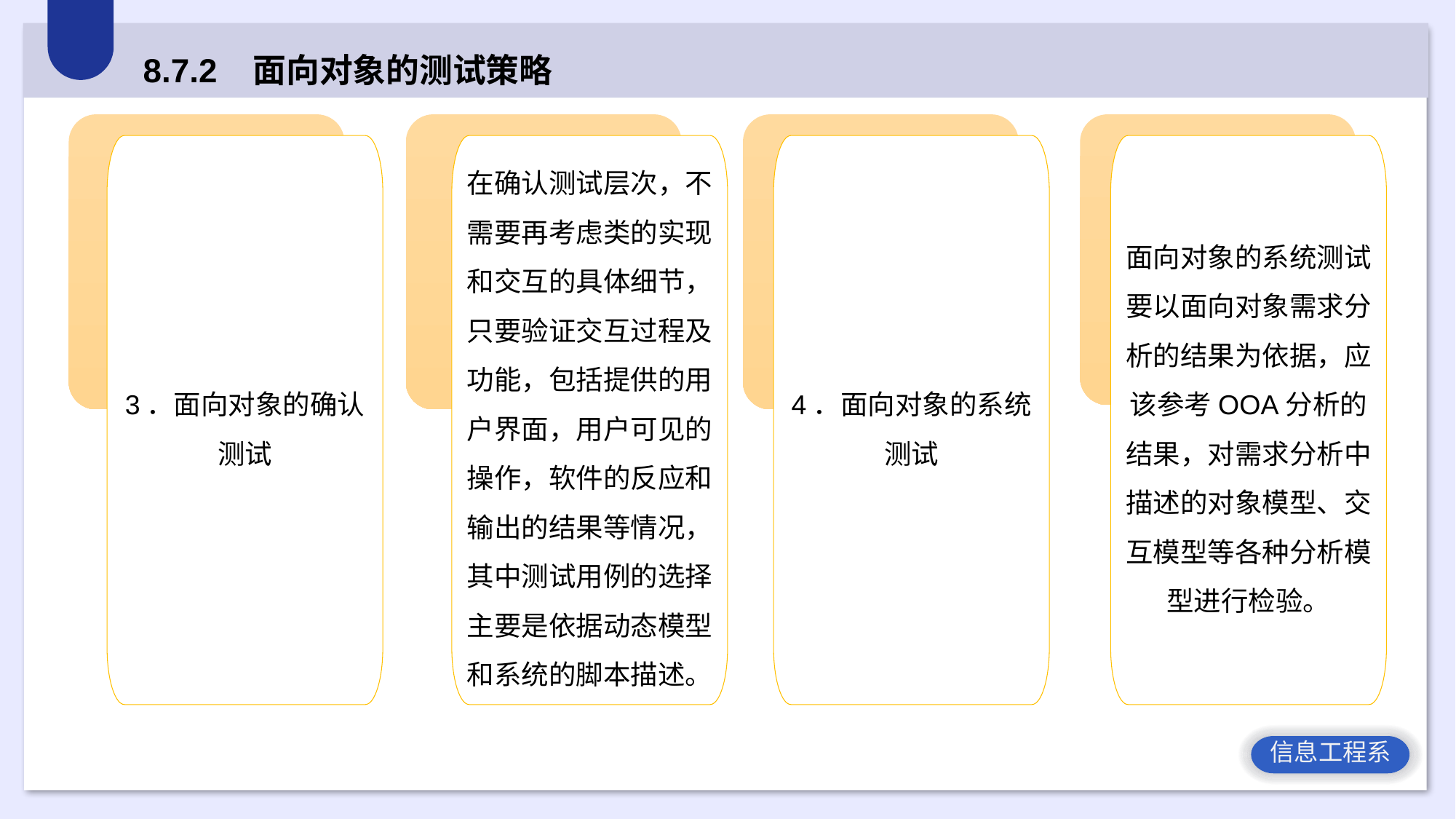

8.7.2   面向对象的测试策略

3．面向对象的确认测试
在确认测试层次，不需要再考虑类的实现和交互的具体细节，只要验证交互过程及功能，包括提供的用户界面，用户可见的操作，软件的反应和输出的结果等情况，其中测试用例的选择主要是依据动态模型和系统的脚本描述。
4．面向对象的系统测试
面向对象的系统测试要以面向对象需求分析的结果为依据，应该参考OOA分析的结果，对需求分析中描述的对象模型、交互模型等各种分析模型进行检验。